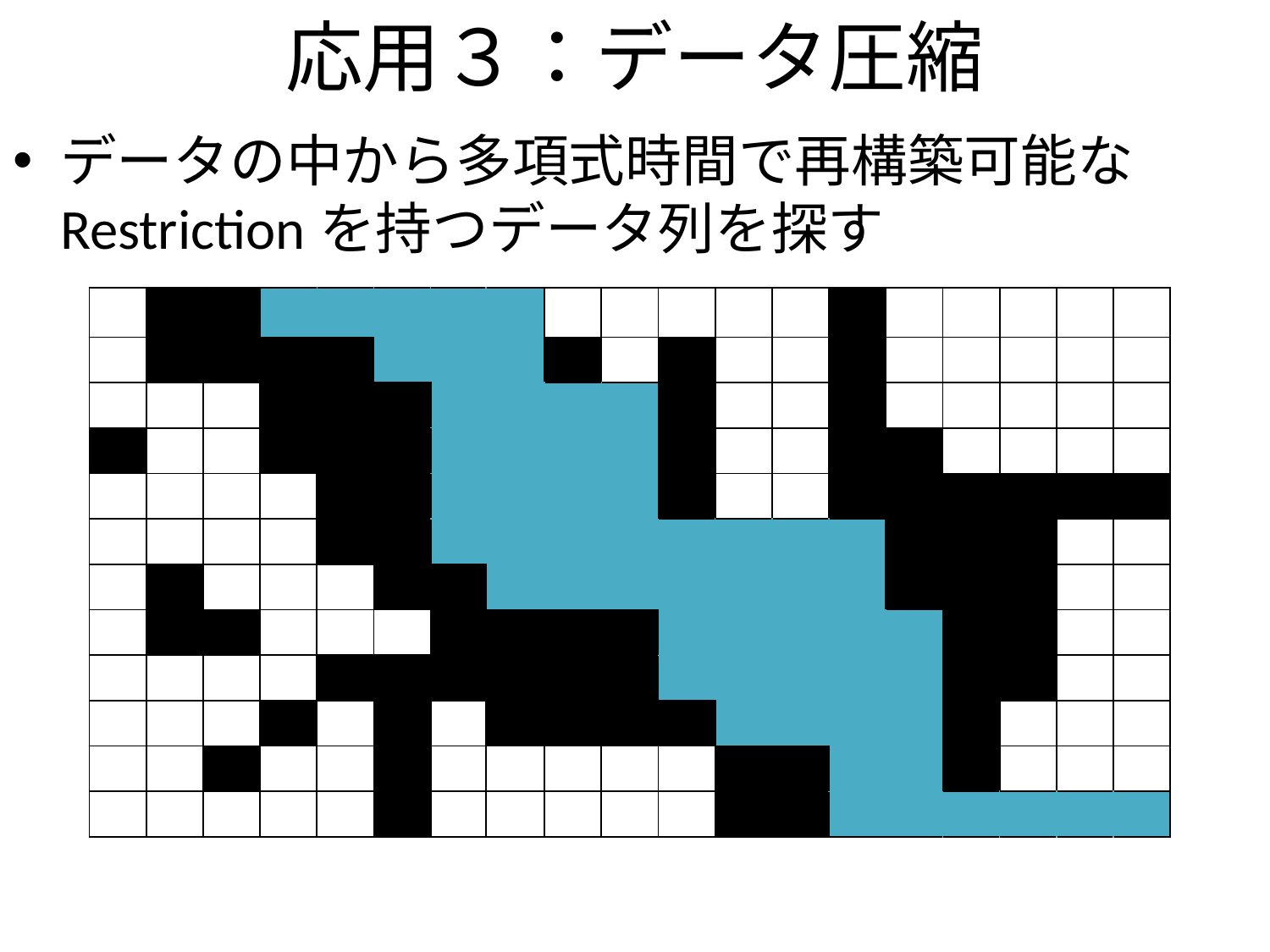

# 応用３：データ圧縮
データの中から多項式時間で再構築可能なRestrictionを持つデータ列を探す

|  |  |  |  |  |  |  |  |  |  |  |  |  |  |  |  |  |  |  |
| --- | --- | --- | --- | --- | --- | --- | --- | --- | --- | --- | --- | --- | --- | --- | --- | --- | --- | --- |
|  |  |  |  |  |  |  |  |  |  |  |  |  |  |  |  |  |  |  |
|  |  |  |  |  |  |  |  |  |  |  |  |  |  |  |  |  |  |  |
|  |  |  |  |  |  |  |  |  |  |  |  |  |  |  |  |  |  |  |
|  |  |  |  |  |  |  |  |  |  |  |  |  |  |  |  |  |  |  |
|  |  |  |  |  |  |  |  |  |  |  |  |  |  |  |  |  |  |  |
|  |  |  |  |  |  |  |  |  |  |  |  |  |  |  |  |  |  |  |
|  |  |  |  |  |  |  |  |  |  |  |  |  |  |  |  |  |  |  |
|  |  |  |  |  |  |  |  |  |  |  |  |  |  |  |  |  |  |  |
|  |  |  |  |  |  |  |  |  |  |  |  |  |  |  |  |  |  |  |
|  |  |  |  |  |  |  |  |  |  |  |  |  |  |  |  |  |  |  |
|  |  |  |  |  |  |  |  |  |  |  |  |  |  |  |  |  |  |  |